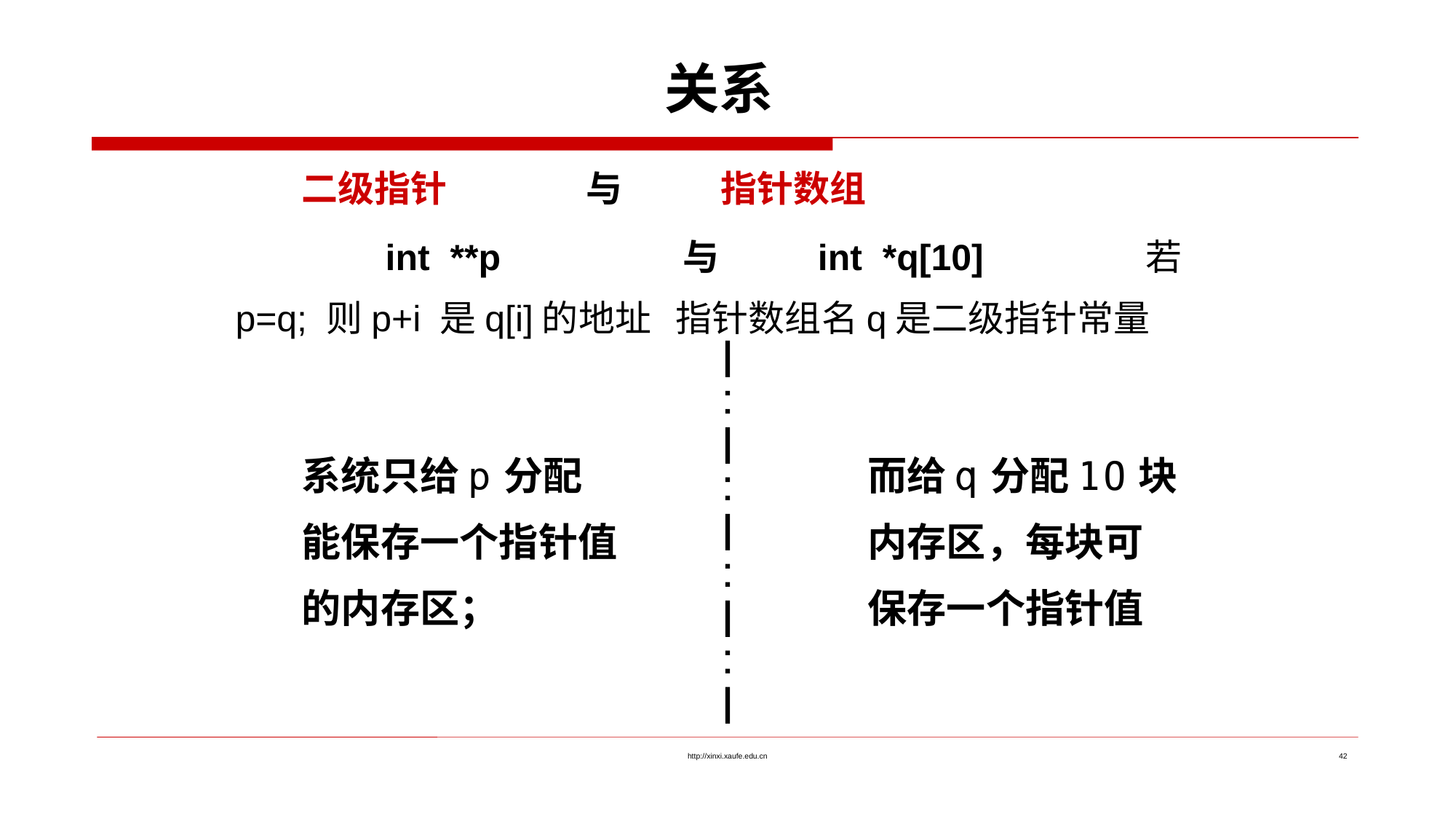

关系
       二级指针                 与            指针数组
	    int  **p                 与           int  *q[10]               若p=q; 则p+i 是q[i]的地址   指针数组名q是二级指针常量

系统只给p分配能保存一个指针值的内存区；
而给q分配10块内存区，每块可保存一个指针值
http://xinxi.xaufe.edu.cn
42